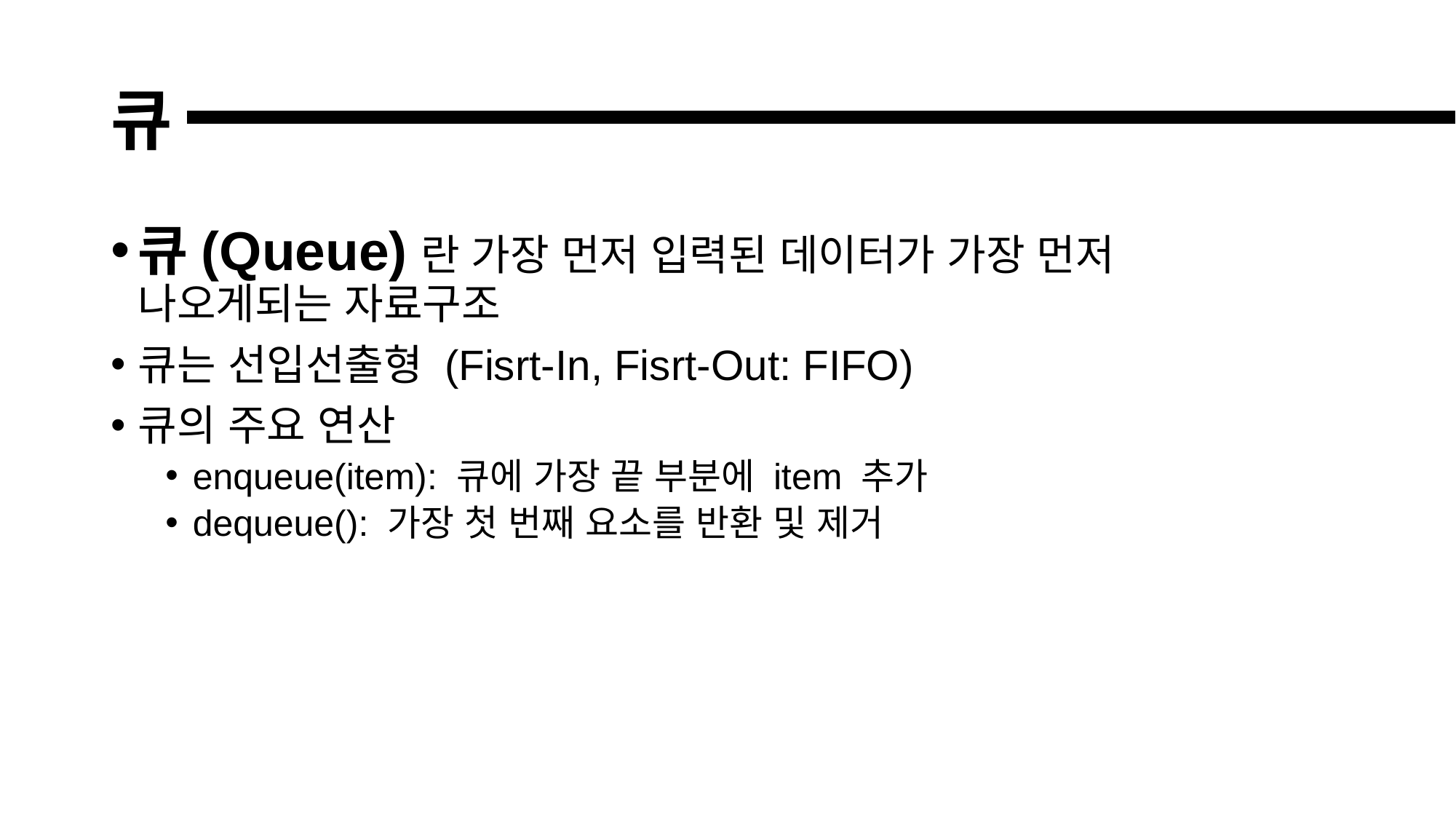

# 큐

큐(Queue)란 가장 먼저 입력된 데이터가 가장 먼저
나오게되는 자료구조
큐는 선입선출형 (Fisrt-In, Fisrt-Out: FIFO)
큐의 주요 연산
enqueue(item): 큐에 가장 끝 부분에 item 추가
dequeue(): 가장 첫 번째 요소를 반환 및 제거